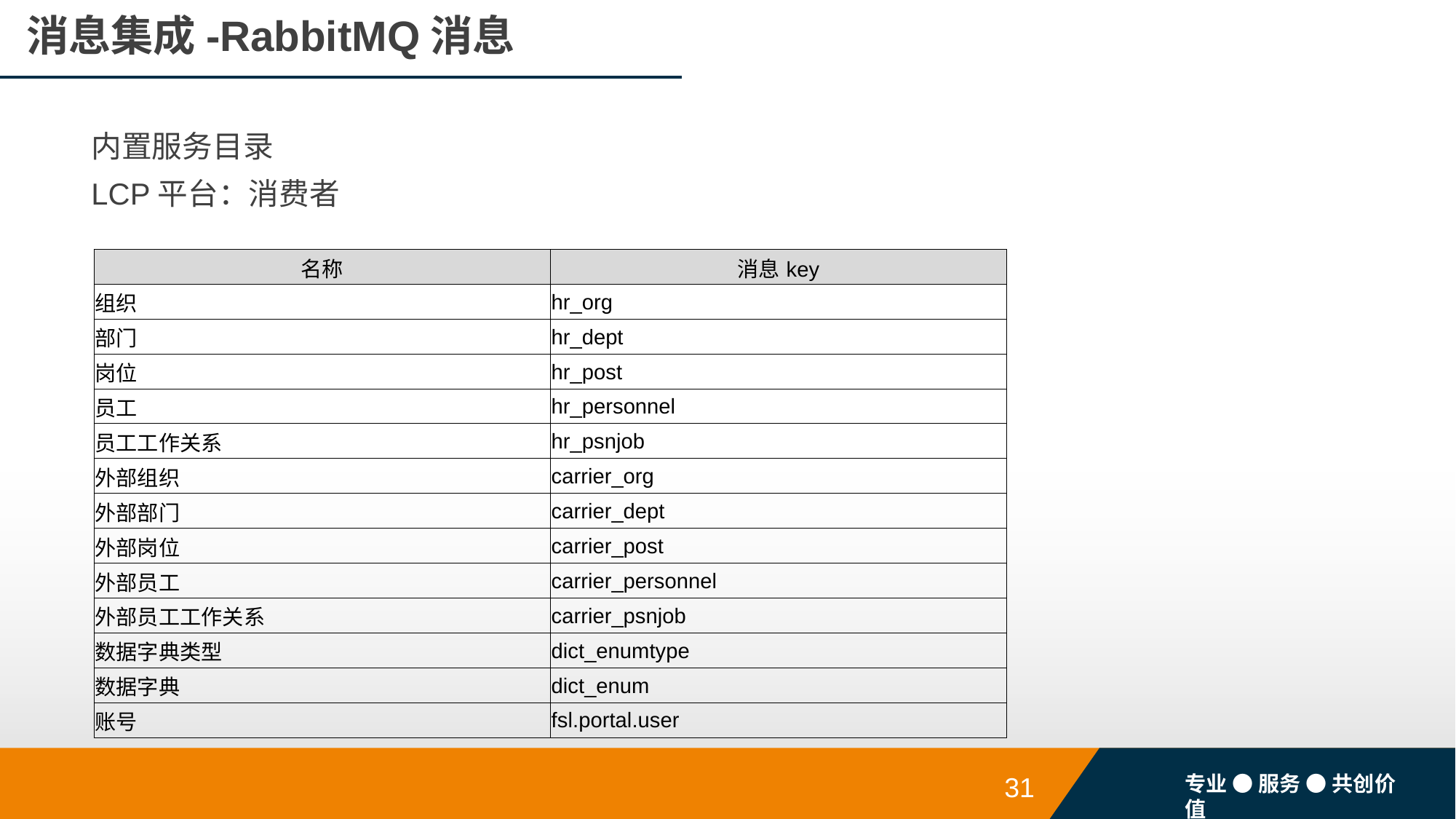

# 消息集成-RabbitMQ消息
内置服务目录
LCP平台：消费者
| 名称 | 消息key |
| --- | --- |
| 组织 | hr\_org |
| 部门 | hr\_dept |
| 岗位 | hr\_post |
| 员工 | hr\_personnel |
| 员工工作关系 | hr\_psnjob |
| 外部组织 | carrier\_org |
| 外部部门 | carrier\_dept |
| 外部岗位 | carrier\_post |
| 外部员工 | carrier\_personnel |
| 外部员工工作关系 | carrier\_psnjob |
| 数据字典类型 | dict\_enumtype |
| 数据字典 | dict\_enum |
| 账号 | fsl.portal.user |